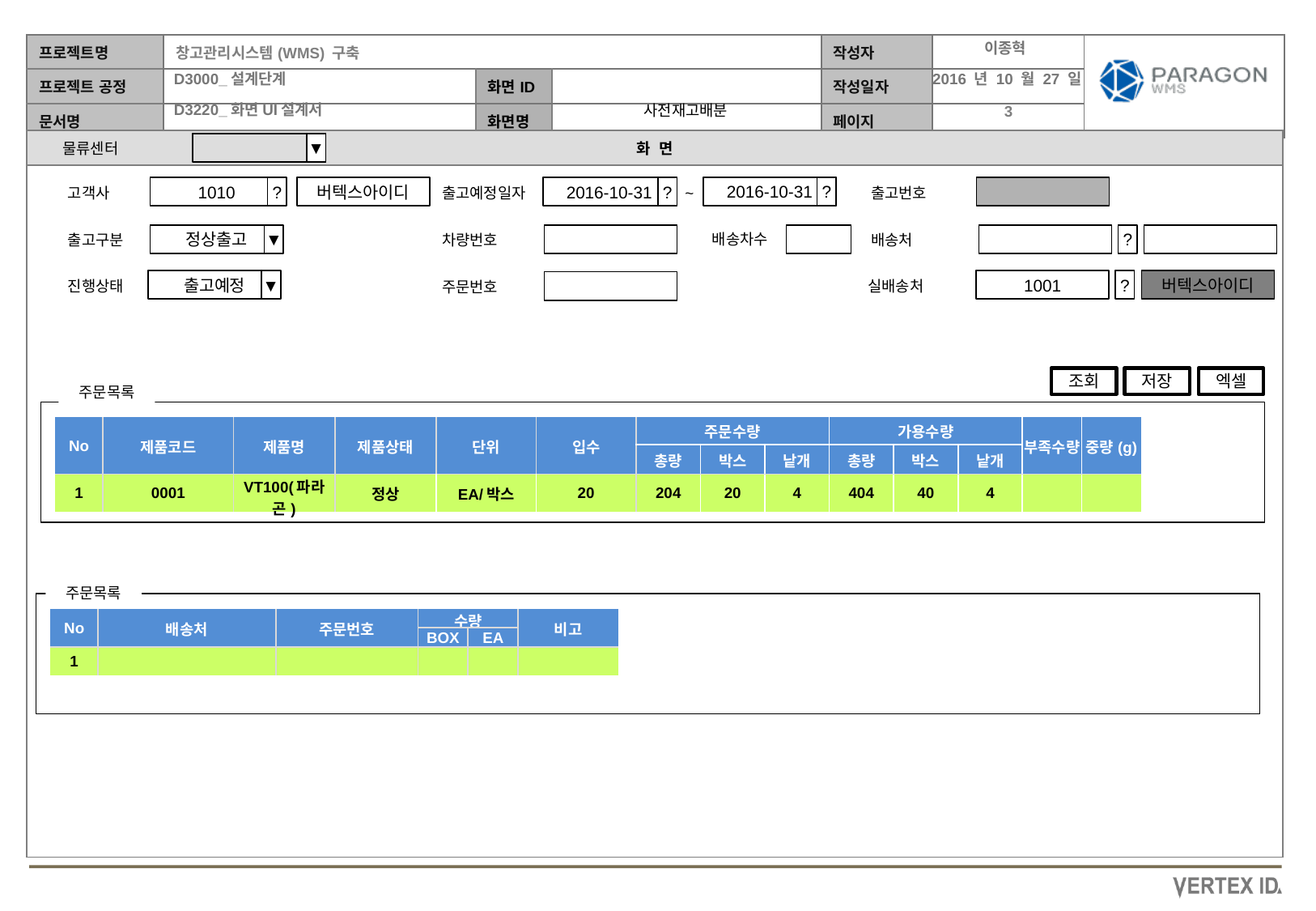

이종혁
2016 년 10 월 27 일
사전재고배분
물류센터

▼
~
2016-10-31
?
고객사
1010
?
버텍스아이디
출고예정일자
2016-10-31
?
출고번호

배송차수
출고구분
정상출고
▼
차량번호

배송처

?

진행상태
출고예정
▼
실배송처
1001
?
버텍스아이디
주문번호

조회
저장
엑셀
주문목록

| No | 제품코드 | 제품명 | 제품상태 | 단위 | 입수 | 주문수량 |  |  | 가용수량 |  |  | 부족수량 | 중량(g) |
| --- | --- | --- | --- | --- | --- | --- | --- | --- | --- | --- | --- | --- | --- |
|  |  |  |  |  |  | 총량 | 박스 | 낱개 | 총량 | 박스 | 낱개 |  |  |
| 1 | 0001 | VT100(파라곤) | 정상 | EA/박스 | 20 | 204 | 20 | 4 | 404 | 40 | 4 |  |  |
주문목록

| No | 배송처 | 주문번호 | 수량 |  | 비고 |
| --- | --- | --- | --- | --- | --- |
|  |  |  | BOX | EA |  |
| 1 |  |  |  |  |  |